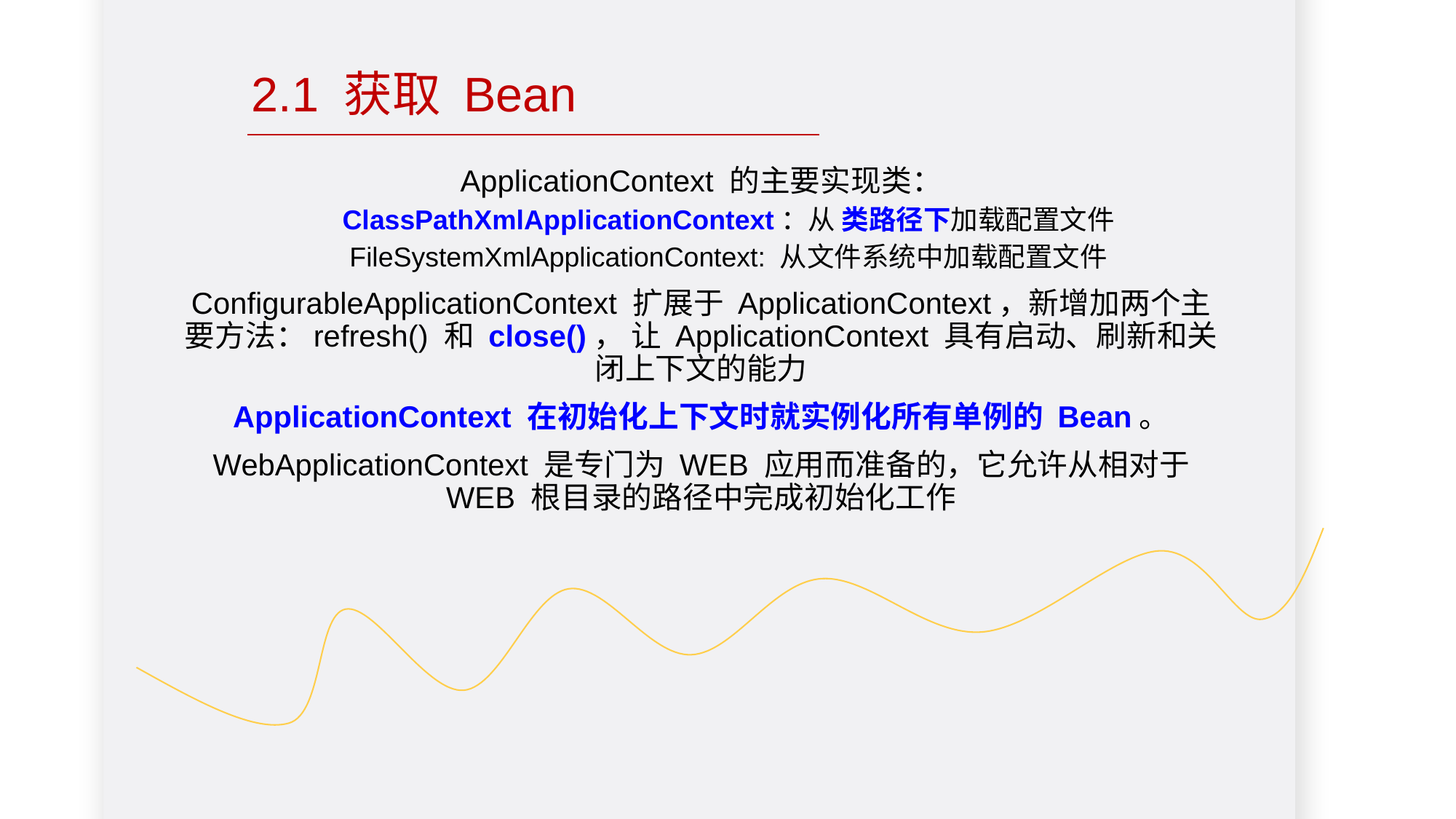

2.1 获取 Bean
ApplicationContext 的主要实现类：
ClassPathXmlApplicationContext：从 类路径下加载配置文件
FileSystemXmlApplicationContext: 从文件系统中加载配置文件
ConfigurableApplicationContext 扩展于 ApplicationContext，新增加两个主要方法：refresh() 和 close()， 让 ApplicationContext 具有启动、刷新和关闭上下文的能力
ApplicationContext 在初始化上下文时就实例化所有单例的 Bean。
WebApplicationContext 是专门为 WEB 应用而准备的，它允许从相对于 WEB 根目录的路径中完成初始化工作